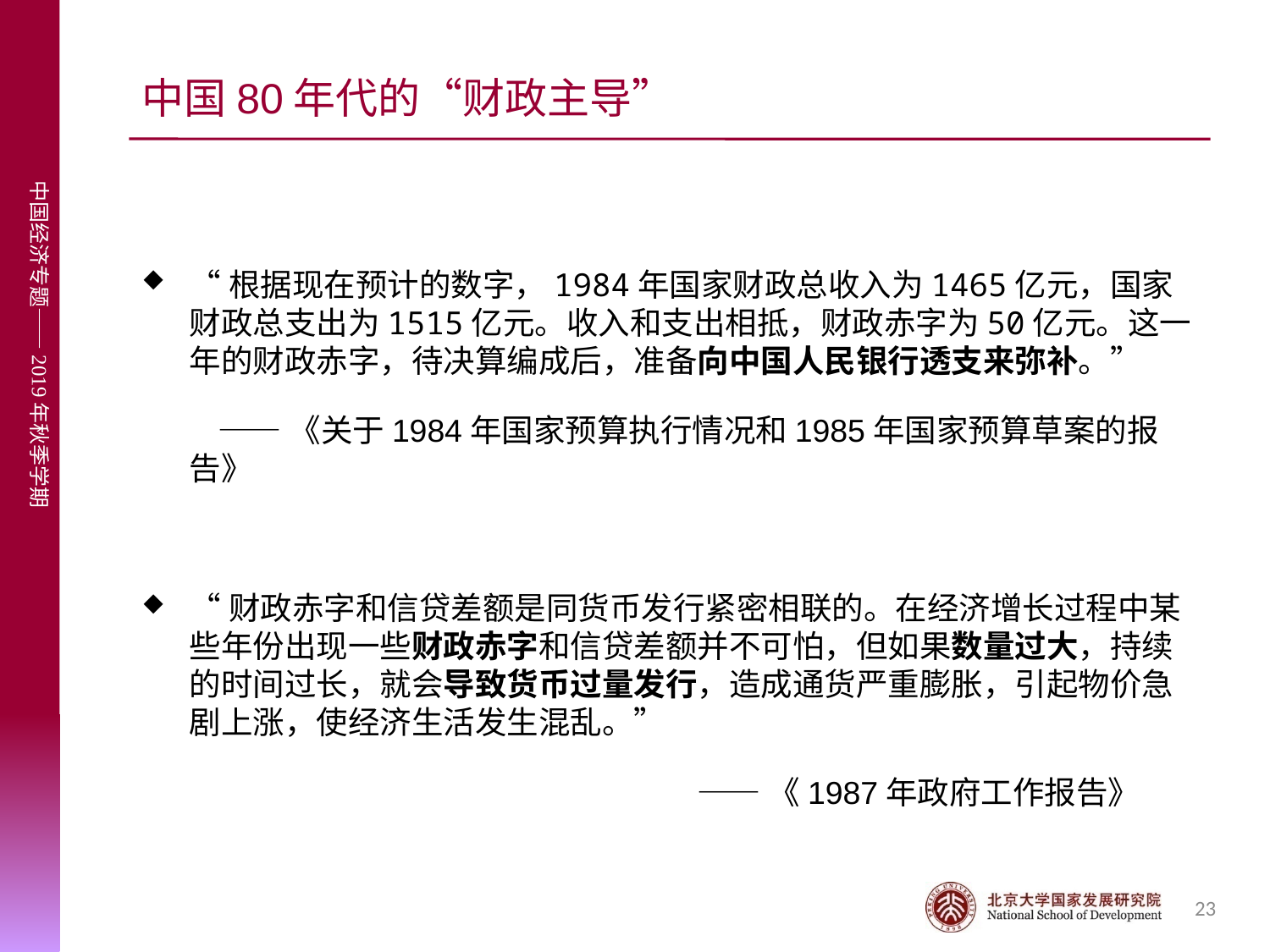

# 中国80年代的“财政主导”

“根据现在预计的数字，1984年国家财政总收入为1465亿元，国家财政总支出为1515亿元。收入和支出相抵，财政赤字为50亿元。这一年的财政赤字，待决算编成后，准备向中国人民银行透支来弥补。”
	    ——《关于1984年国家预算执行情况和1985年国家预算草案的报告》

“财政赤字和信贷差额是同货币发行紧密相联的。在经济增长过程中某些年份出现一些财政赤字和信贷差额并不可怕，但如果数量过大，持续的时间过长，就会导致货币过量发行，造成通货严重膨胀，引起物价急剧上涨，使经济生活发生混乱。”
					——《1987年政府工作报告》
23